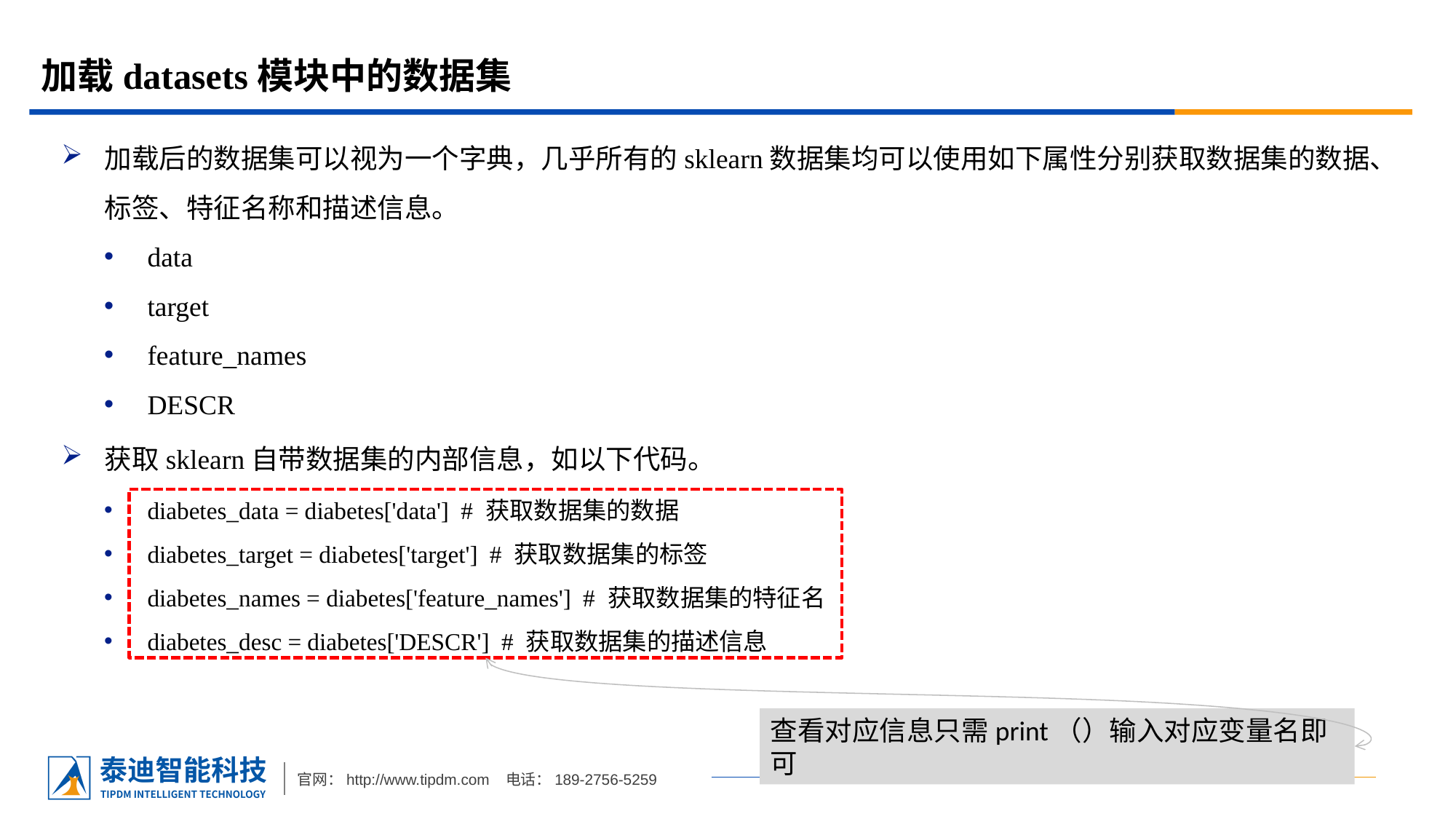

# 加载datasets模块中的数据集
加载后的数据集可以视为一个字典，几乎所有的sklearn数据集均可以使用如下属性分别获取数据集的数据、标签、特征名称和描述信息。
data
target
feature_names
DESCR
获取sklearn自带数据集的内部信息，如以下代码。

diabetes_data = diabetes['data']  # 获取数据集的数据
diabetes_target = diabetes['target']  # 获取数据集的标签
diabetes_names = diabetes['feature_names']  # 获取数据集的特征名
diabetes_desc = diabetes['DESCR']  # 获取数据集的描述信息

查看对应信息只需print（）输入对应变量名即可